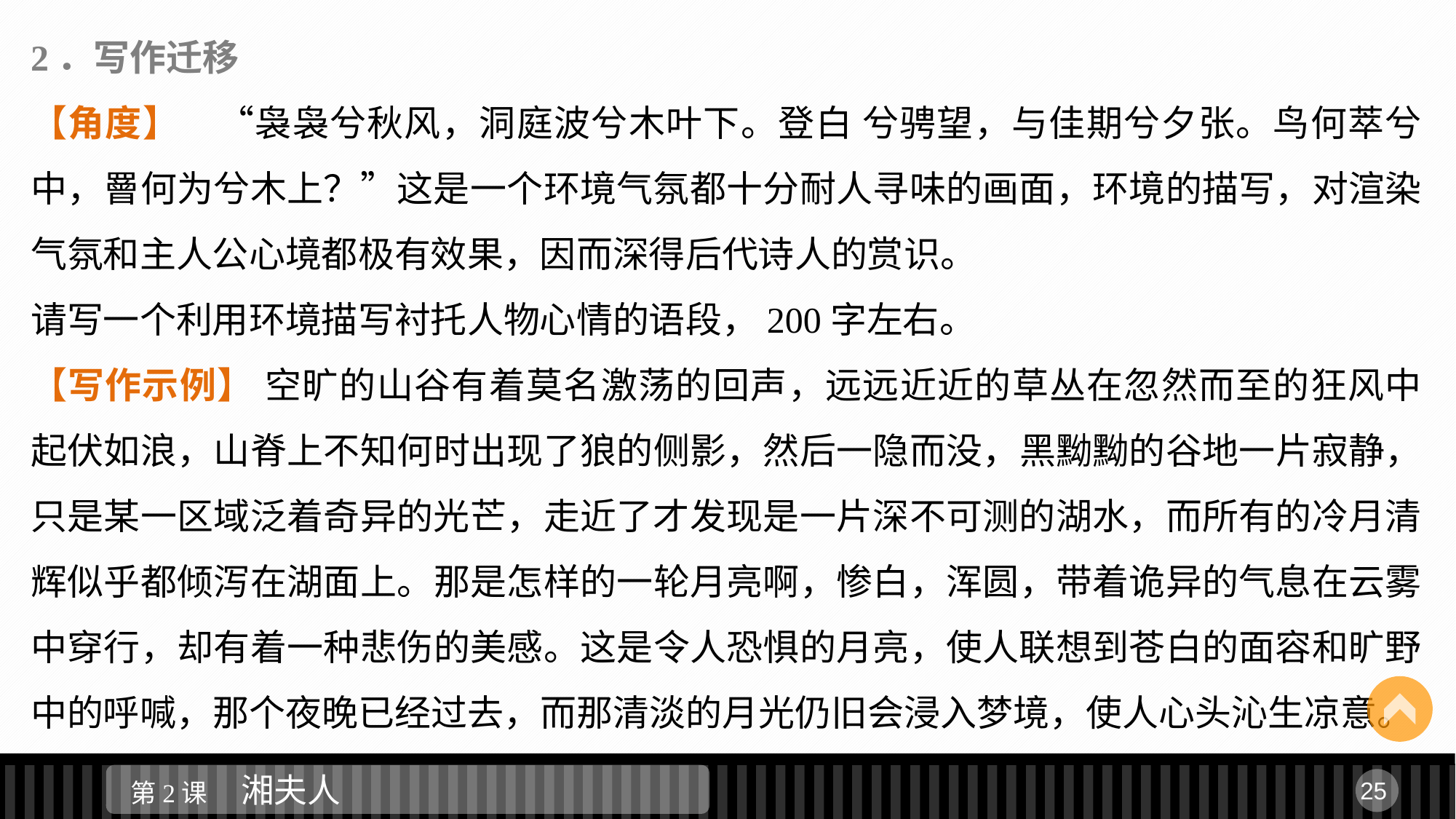

2．写作迁移
【角度】　“袅袅兮秋风，洞庭波兮木叶下。登白 兮骋望，与佳期兮夕张。鸟何萃兮 中，罾何为兮木上？”这是一个环境气氛都十分耐人寻味的画面，环境的描写，对渲染气氛和主人公心境都极有效果，因而深得后代诗人的赏识。
请写一个利用环境描写衬托人物心情的语段，200字左右。
【写作示例】 空旷的山谷有着莫名激荡的回声，远远近近的草丛在忽然而至的狂风中起伏如浪，山脊上不知何时出现了狼的侧影，然后一隐而没，黑黝黝的谷地一片寂静，只是某一区域泛着奇异的光芒，走近了才发现是一片深不可测的湖水，而所有的冷月清辉似乎都倾泻在湖面上。那是怎样的一轮月亮啊，惨白，浑圆，带着诡异的气息在云雾中穿行，却有着一种悲伤的美感。这是令人恐惧的月亮，使人联想到苍白的面容和旷野中的呼喊，那个夜晚已经过去，而那清淡的月光仍旧会浸入梦境，使人心头沁生凉意。